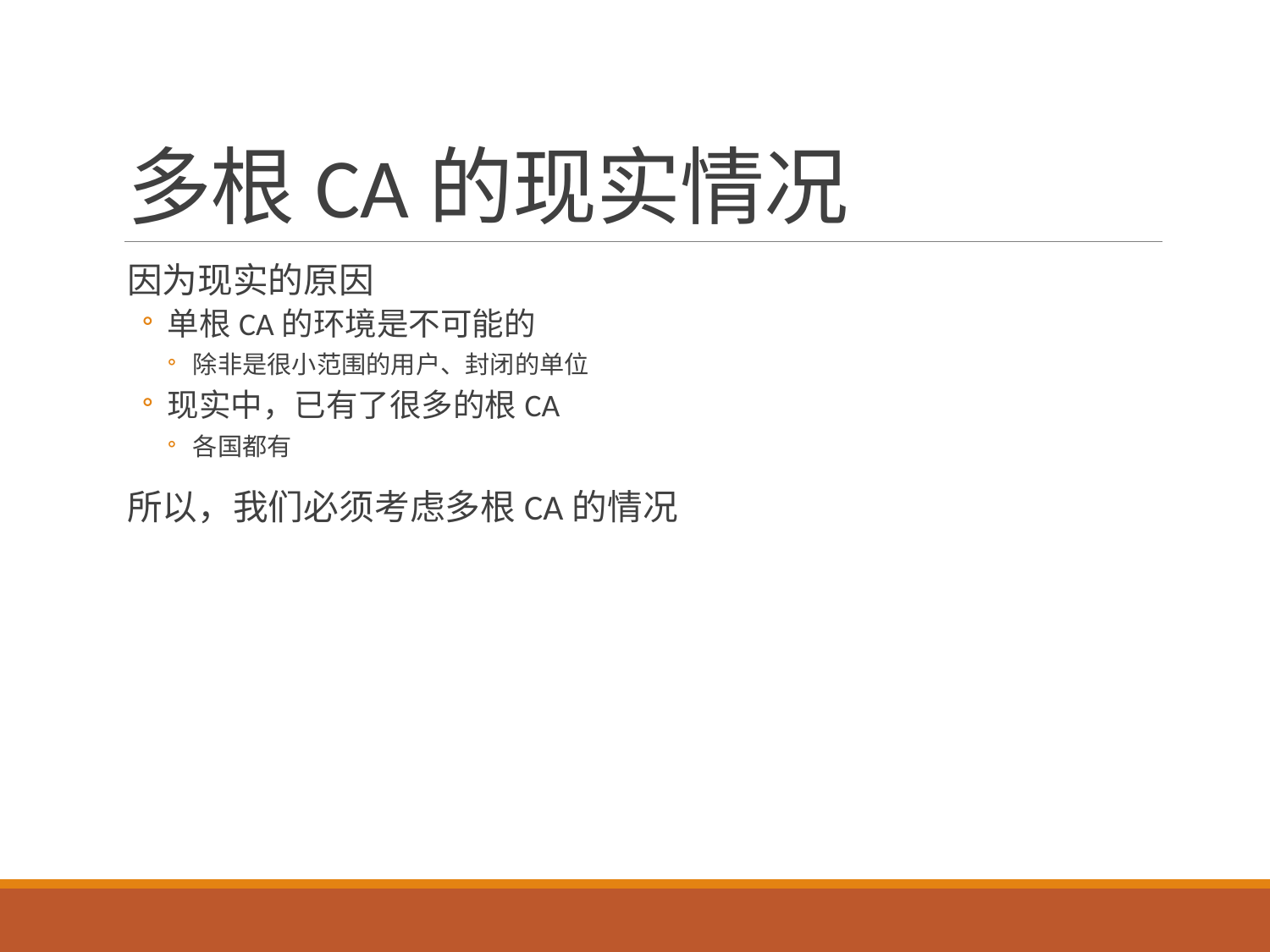

# 多根CA的现实情况
因为现实的原因
单根CA的环境是不可能的
除非是很小范围的用户、封闭的单位
现实中，已有了很多的根CA
各国都有
所以，我们必须考虑多根CA的情况
49